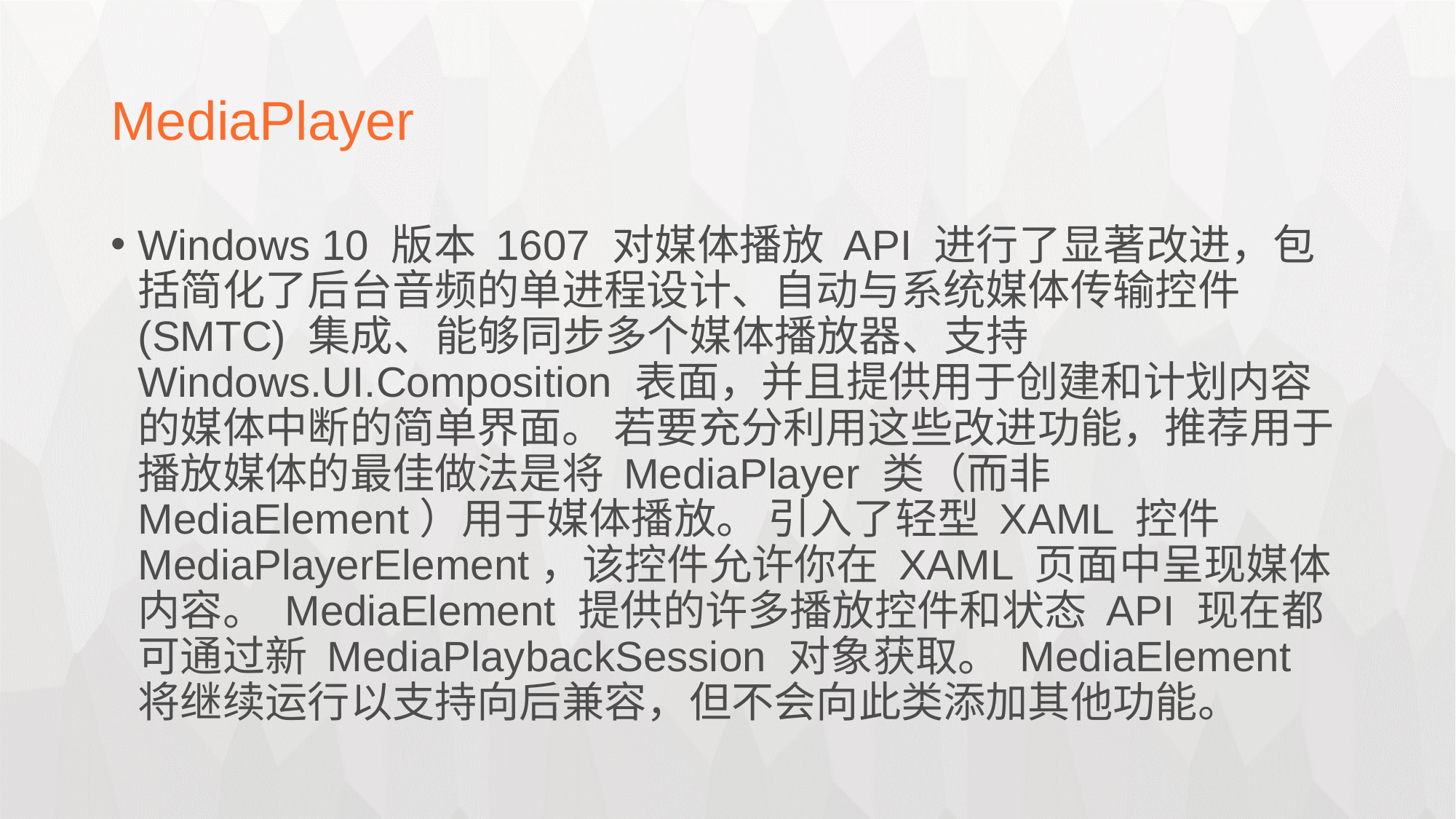

MediaPlayer
Windows 10 版本 1607 对媒体播放 API 进行了显著改进，包括简化了后台音频的单进程设计、自动与系统媒体传输控件 (SMTC) 集成、能够同步多个媒体播放器、支持 Windows.UI.Composition 表面，并且提供用于创建和计划内容的媒体中断的简单界面。 若要充分利用这些改进功能，推荐用于播放媒体的最佳做法是将 MediaPlayer 类（而非 MediaElement）用于媒体播放。 引入了轻型 XAML 控件 MediaPlayerElement，该控件允许你在 XAML 页面中呈现媒体内容。 MediaElement 提供的许多播放控件和状态 API 现在都可通过新 MediaPlaybackSession 对象获取。 MediaElement 将继续运行以支持向后兼容，但不会向此类添加其他功能。